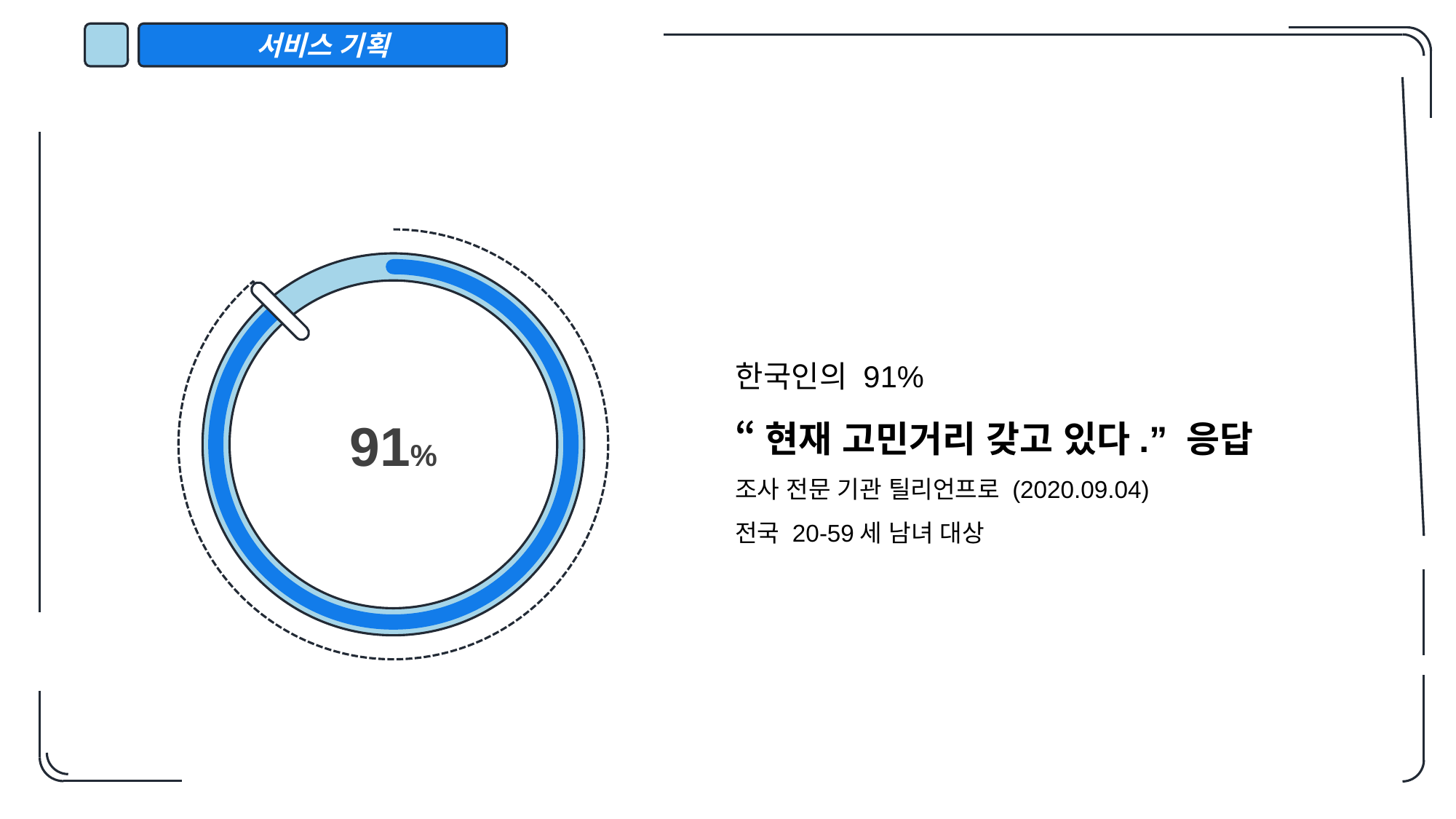

서비스 기획

91%

한국인의 91%
“현재 고민거리 갖고 있다.” 응답
조사 전문 기관 틸리언프로 (2020.09.04)
전국 20-59세 남녀 대상